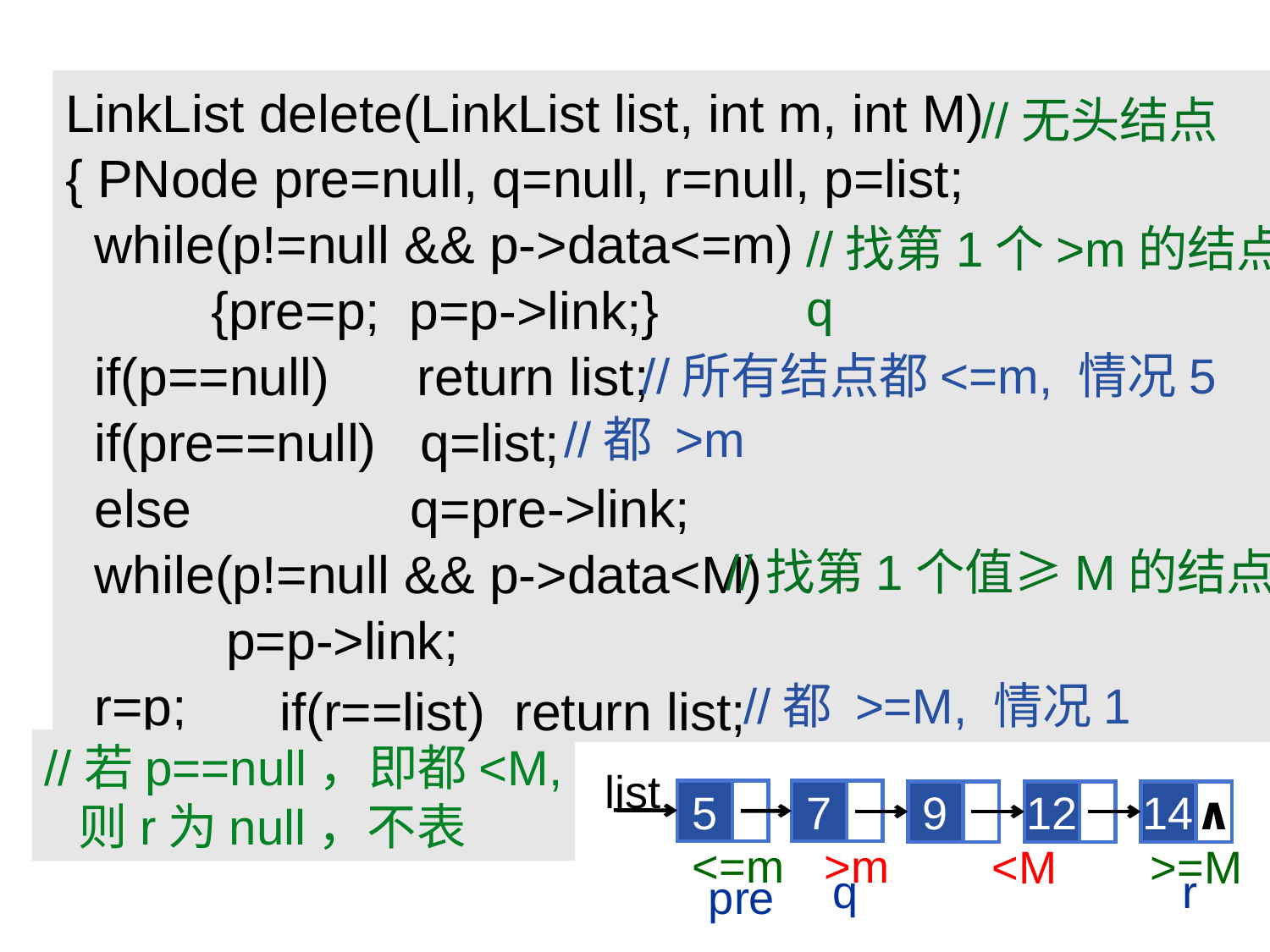

LinkList delete(LinkList list, int m, int M)
{ PNode pre=null, q=null, r=null, p=list;
  while(p!=null && p->data<=m)
          {pre=p;  p=p->link;}
  if(p==null)      return list;
  if(pre==null)   q=list;
  else               q=pre->link;
  while(p!=null && p->data<M)
           p=p->link;
  r=p;
//无头结点
//找第1个>m的结点q
//所有结点都<=m, 情况5
//都 >m
//找第1个值≥M的结点
if(r==list)  return list;
//都 >=M, 情况1
//若p==null，即都<M,
  则r为null，不表
list
5

7

9

12

14
 ∧
 <=m
 >m
<M
>=M
q
r
pre